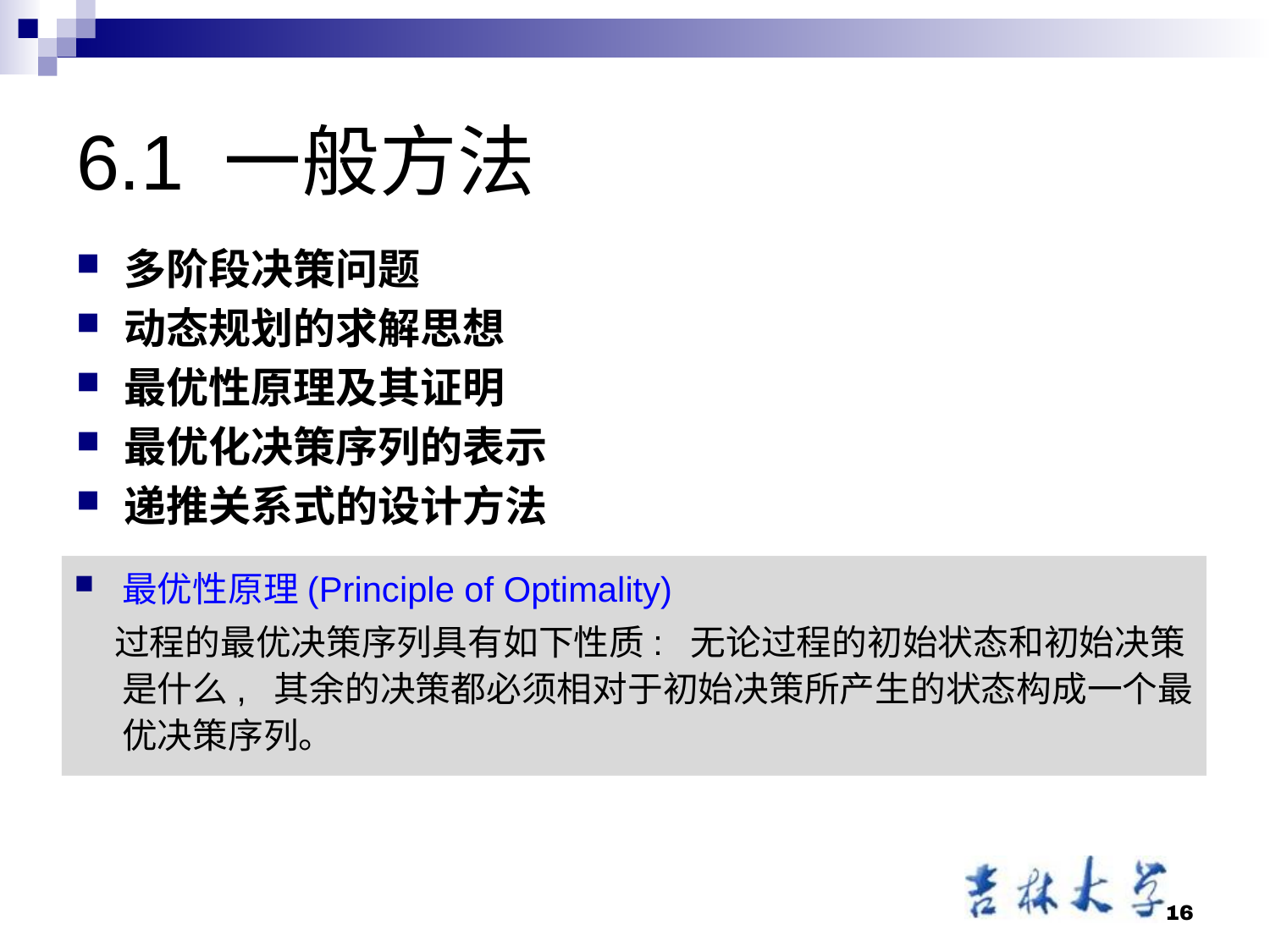

# 6.1 一般方法
多阶段决策问题
动态规划的求解思想
最优性原理及其证明
最优化决策序列的表示
递推关系式的设计方法
最优性原理(Principle of Optimality)
    过程的最优决策序列具有如下性质:  无论过程的初始状态和初始决策是什么,  其余的决策都必须相对于初始决策所产生的状态构成一个最优决策序列。
16